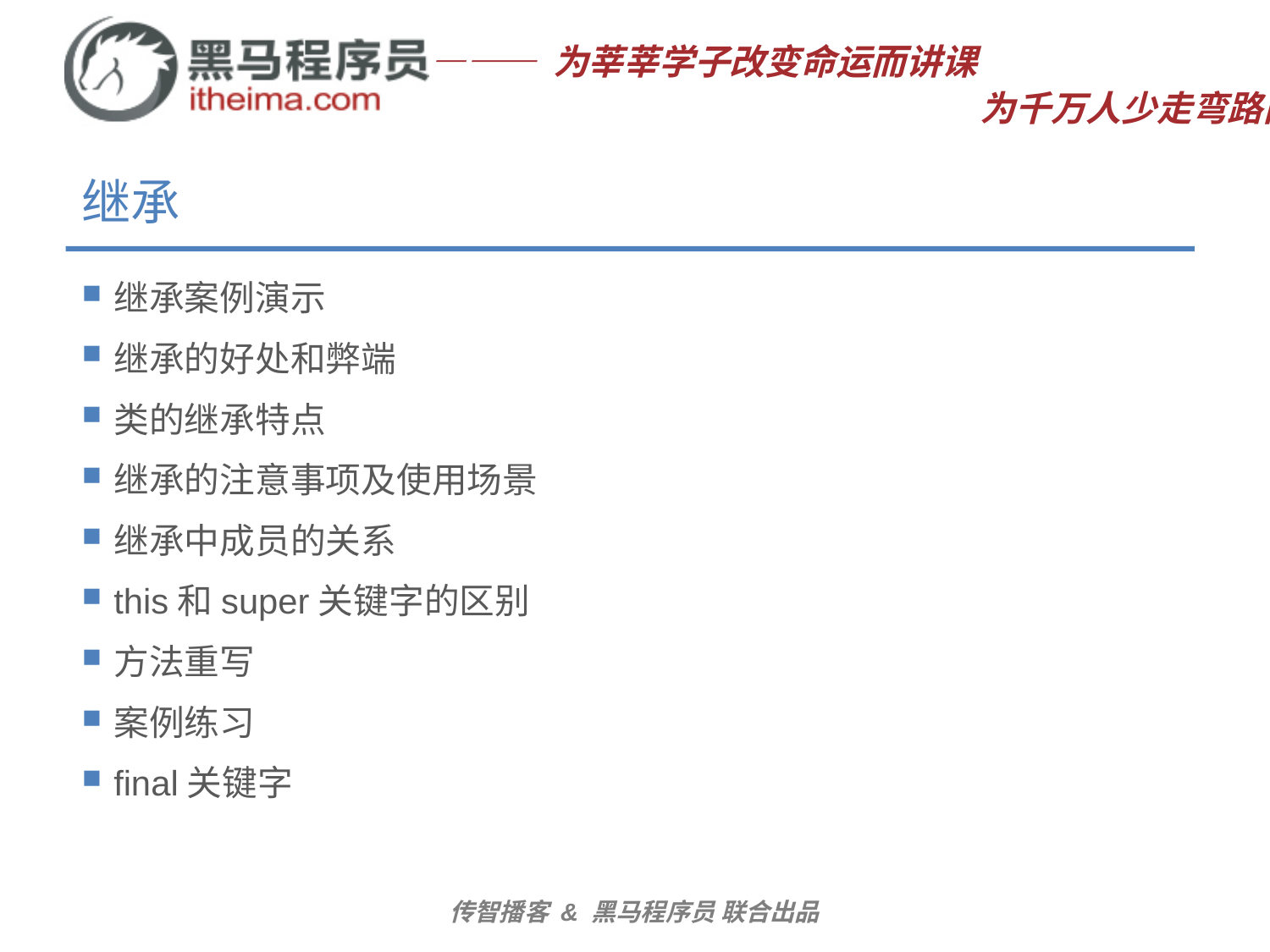

# 继承
继承案例演示
继承的好处和弊端
类的继承特点
继承的注意事项及使用场景
继承中成员的关系
this和super关键字的区别
方法重写
案例练习
final关键字